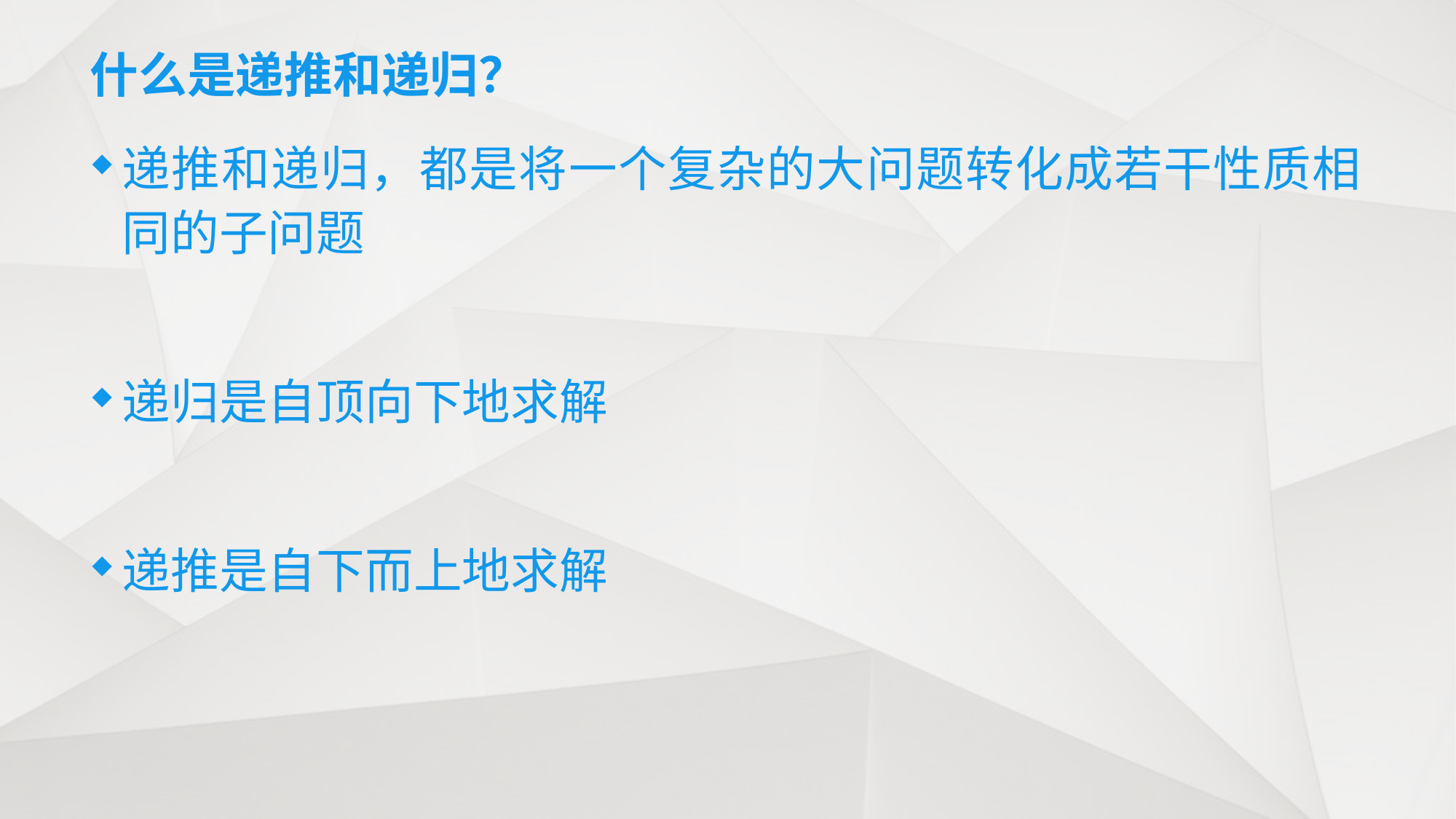

# 什么是递推和递归？
递推和递归，都是将一个复杂的大问题转化成若干性质相同的子问题

递归是自顶向下地求解

递推是自下而上地求解